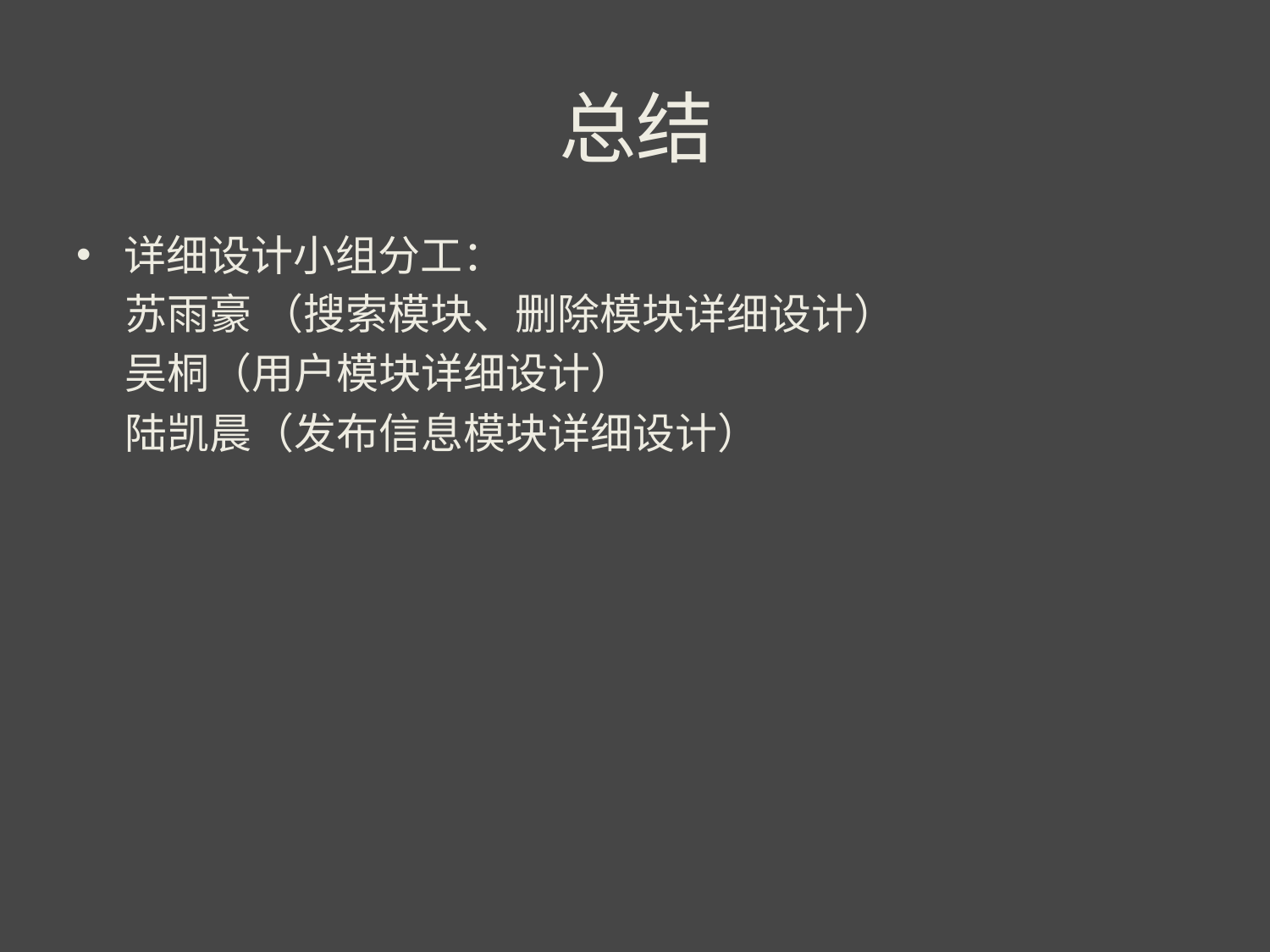

# 总结
详细设计小组分工：
    苏雨豪 （搜索模块、删除模块详细设计）
    吴桐（用户模块详细设计）
    陆凯晨（发布信息模块详细设计）